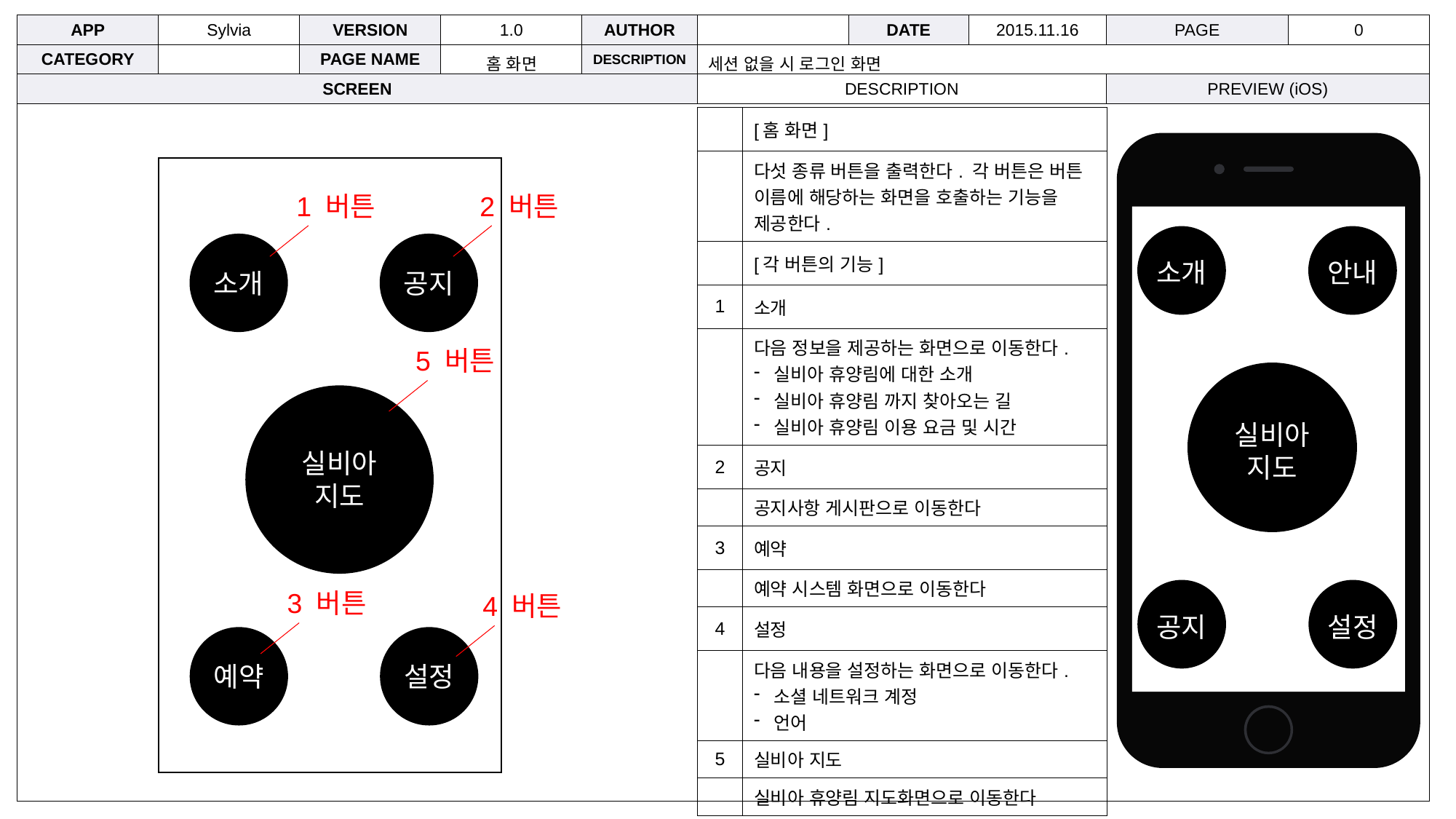

|  |  |  |  |  |  |  |  |  | 0 |
| --- | --- | --- | --- | --- | --- | --- | --- | --- | --- |
|  |  |  | 홈 화면 |  | 세션 없을 시 로그인 화면 |  |  |  |  |
|  |  |  |  |  |  |  |  |  |  |
|  | [홈 화면] |
| --- | --- |
|  | 다섯 종류 버튼을 출력한다. 각 버튼은 버튼 이름에 해당하는 화면을 호출하는 기능을 제공한다. |
|  | [각 버튼의 기능] |
| 1 | 소개 |
|  | 다음 정보을 제공하는 화면으로 이동한다. 실비아 휴양림에 대한 소개 실비아 휴양림 까지 찾아오는 길 실비아 휴양림 이용 요금 및 시간 |
| 2 | 공지 |
|  | 공지사항 게시판으로 이동한다 |
| 3 | 예약 |
|  | 예약 시스템 화면으로 이동한다 |
| 4 | 설정 |
|  | 다음 내용을 설정하는 화면으로 이동한다. 소셜 네트워크 계정 언어 |
| 5 | 실비아 지도 |
|  | 실비아 휴양림 지도화면으로 이동한다 |
1 버튼
2 버튼

소개
안내

실비아
지도

공지
설정

소개
공지

실비아
지도

예약
설정
5 버튼
3 버튼
4 버튼